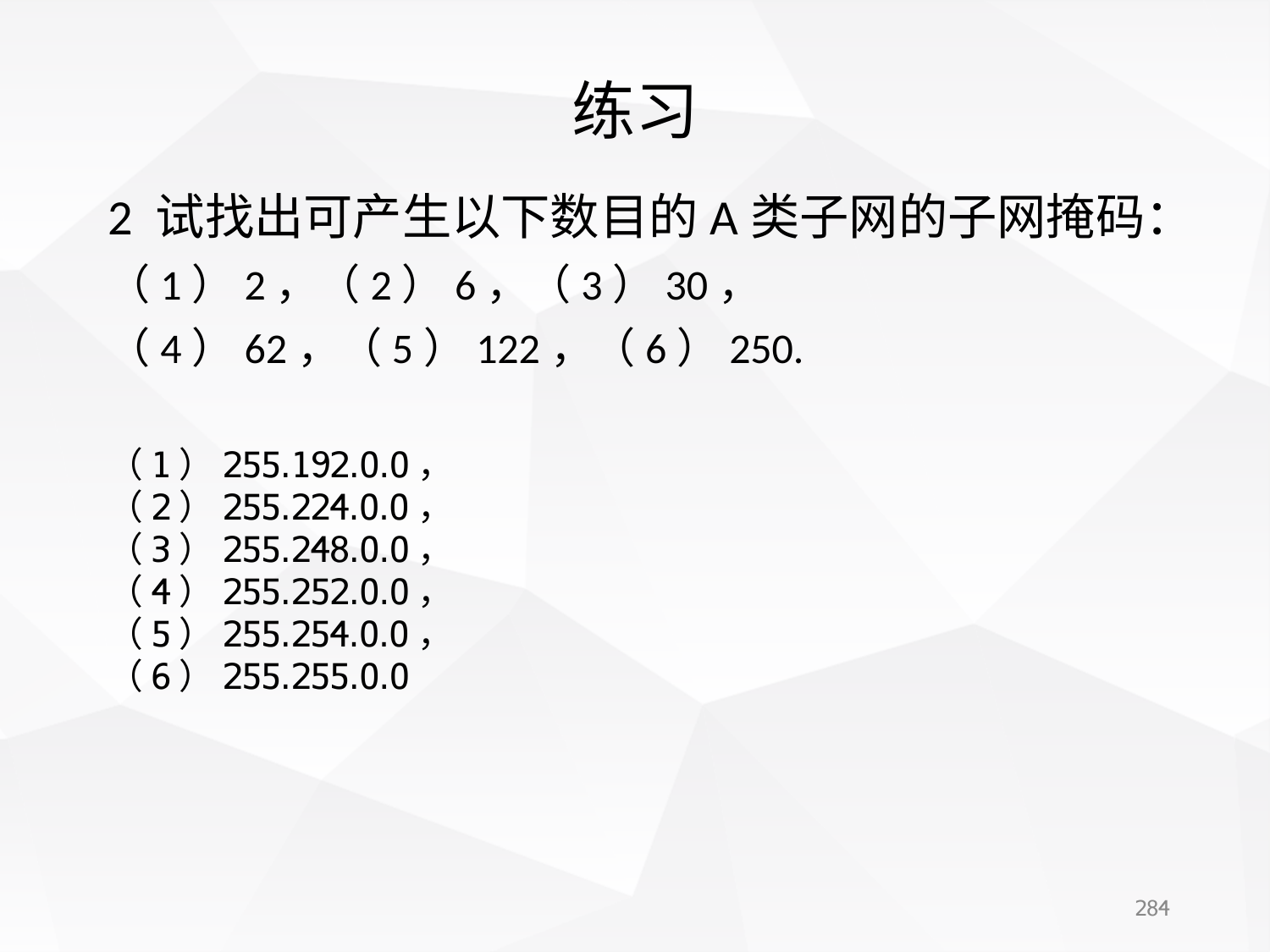

# 练习
2 试找出可产生以下数目的A类子网的子网掩码：
（1）2，（2）6，（3）30，
（4）62，（5）122，（6）250.
（1）255.192.0.0，
（2）255.224.0.0，
（3）255.248.0.0，
（4）255.252.0.0，
（5）255.254.0.0，
（6）255.255.0.0
284